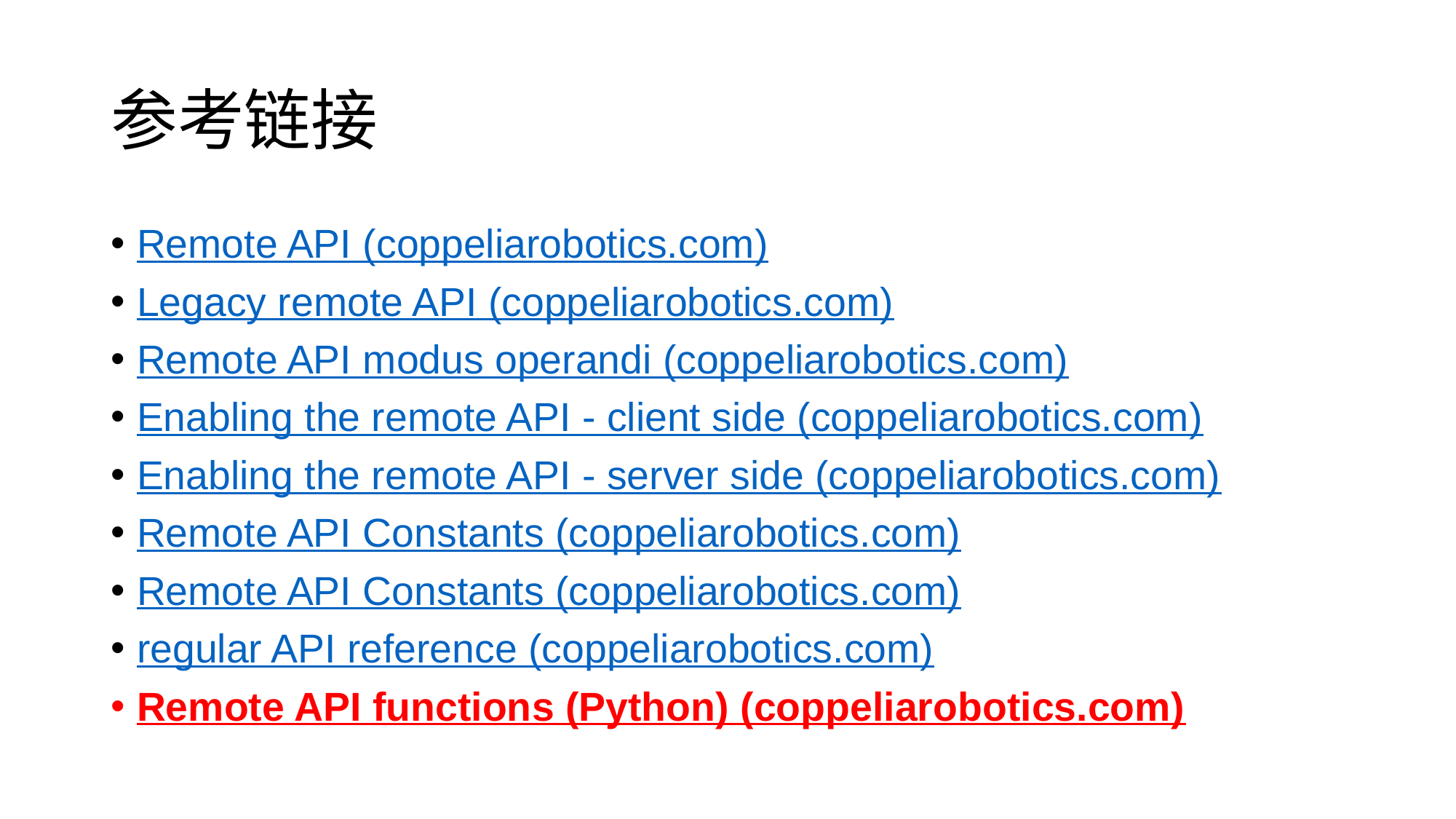

# 参考链接
Remote API (coppeliarobotics.com)
Legacy remote API (coppeliarobotics.com)
Remote API modus operandi (coppeliarobotics.com)
Enabling the remote API - client side (coppeliarobotics.com)
Enabling the remote API - server side (coppeliarobotics.com)
Remote API Constants (coppeliarobotics.com)
Remote API Constants (coppeliarobotics.com)
regular API reference (coppeliarobotics.com)
Remote API functions (Python) (coppeliarobotics.com)